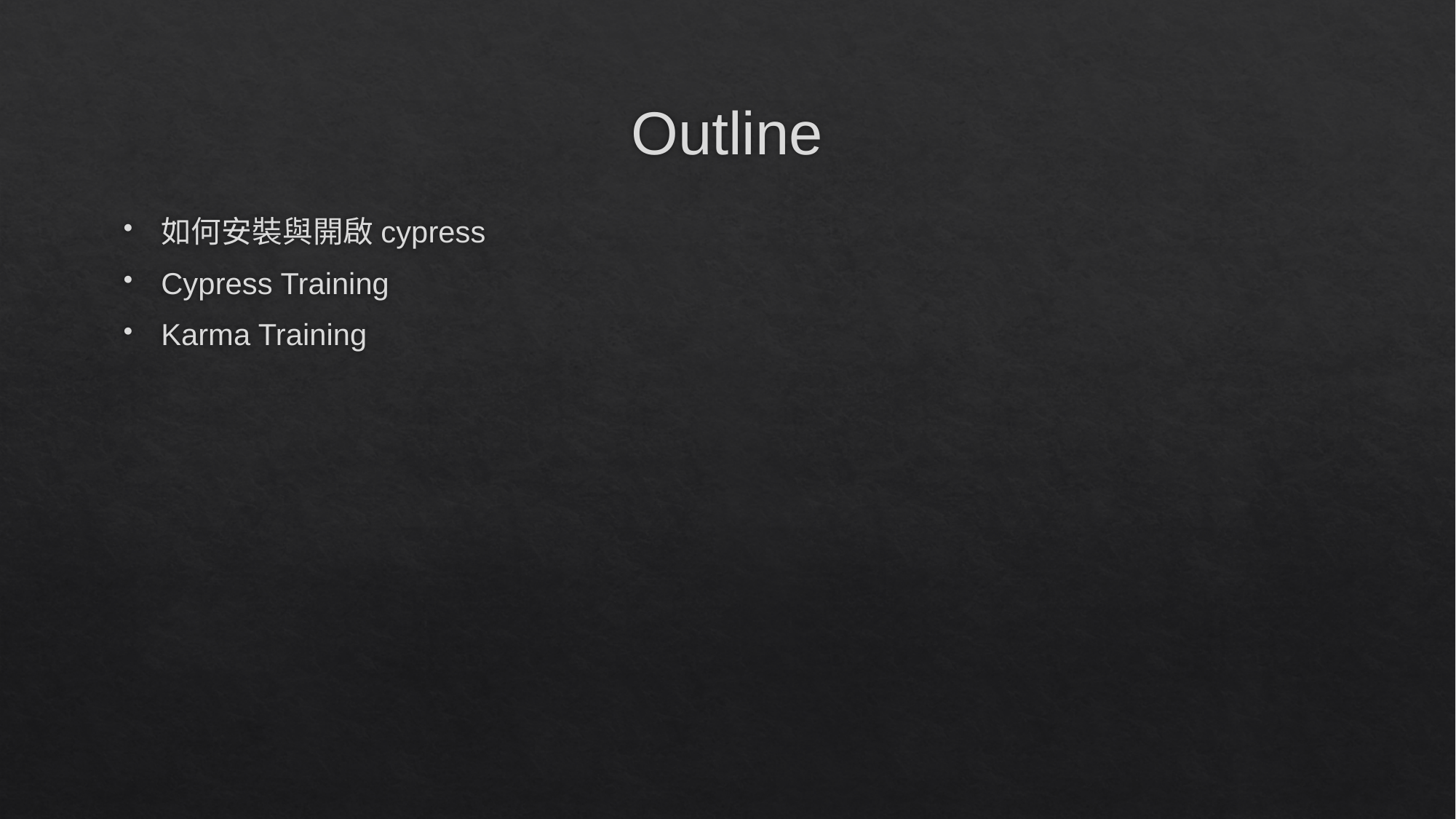

# Outline
如何安裝與開啟cypress
Cypress Training
Karma Training